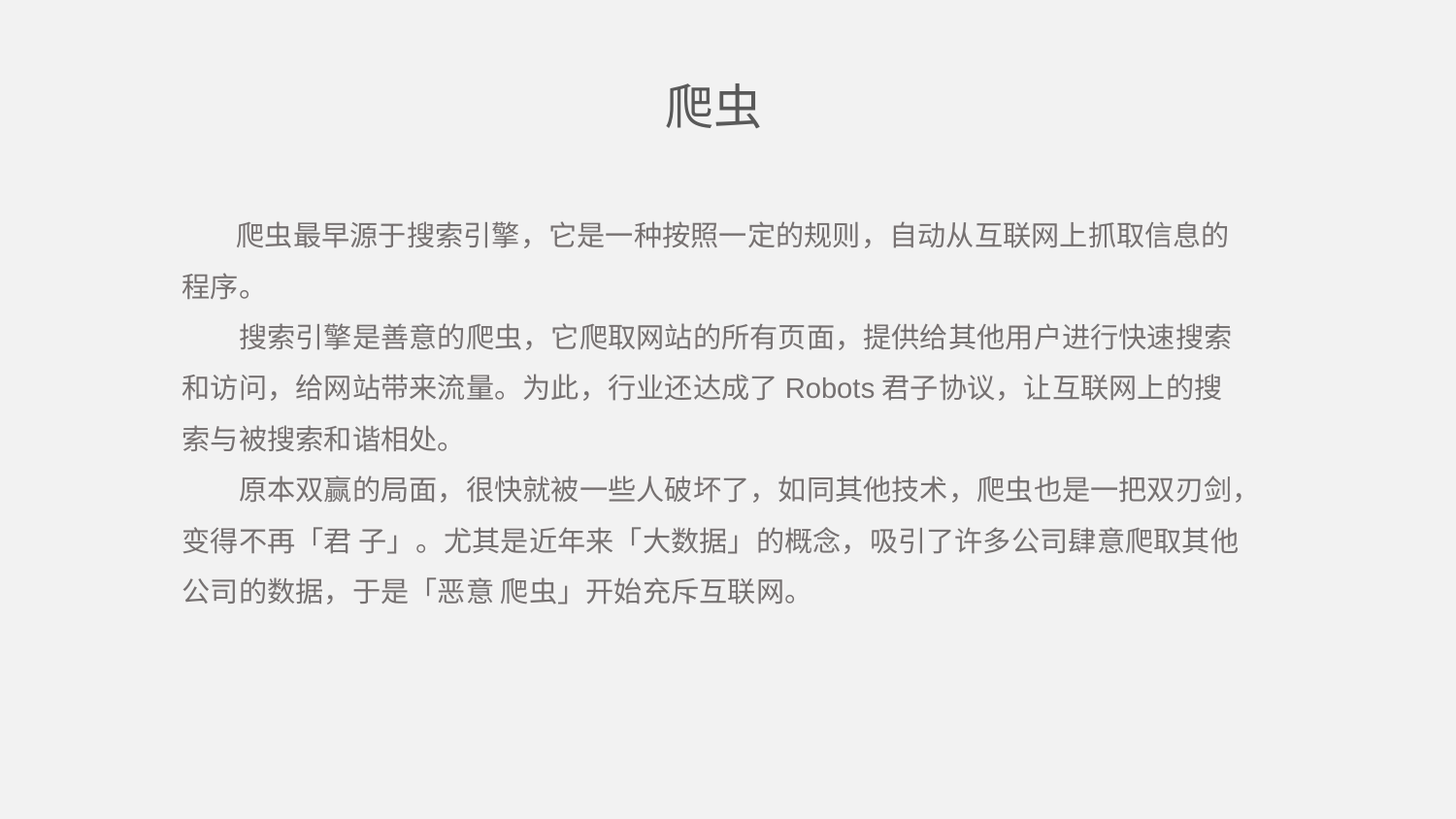

爬虫
　　爬虫最早源于搜索引擎，它是一种按照一定的规则，自动从互联网上抓取信息的程序。
　　搜索引擎是善意的爬虫，它爬取网站的所有页面，提供给其他用户进行快速搜索和访问，给网站带来流量。为此，行业还达成了Robots君子协议，让互联网上的搜索与被搜索和谐相处。
　　原本双赢的局面，很快就被一些人破坏了，如同其他技术，爬虫也是一把双刃剑，变得不再「君 子」。尤其是近年来「大数据」的概念，吸引了许多公司肆意爬取其他公司的数据，于是「恶意 爬虫」开始充斥互联网。